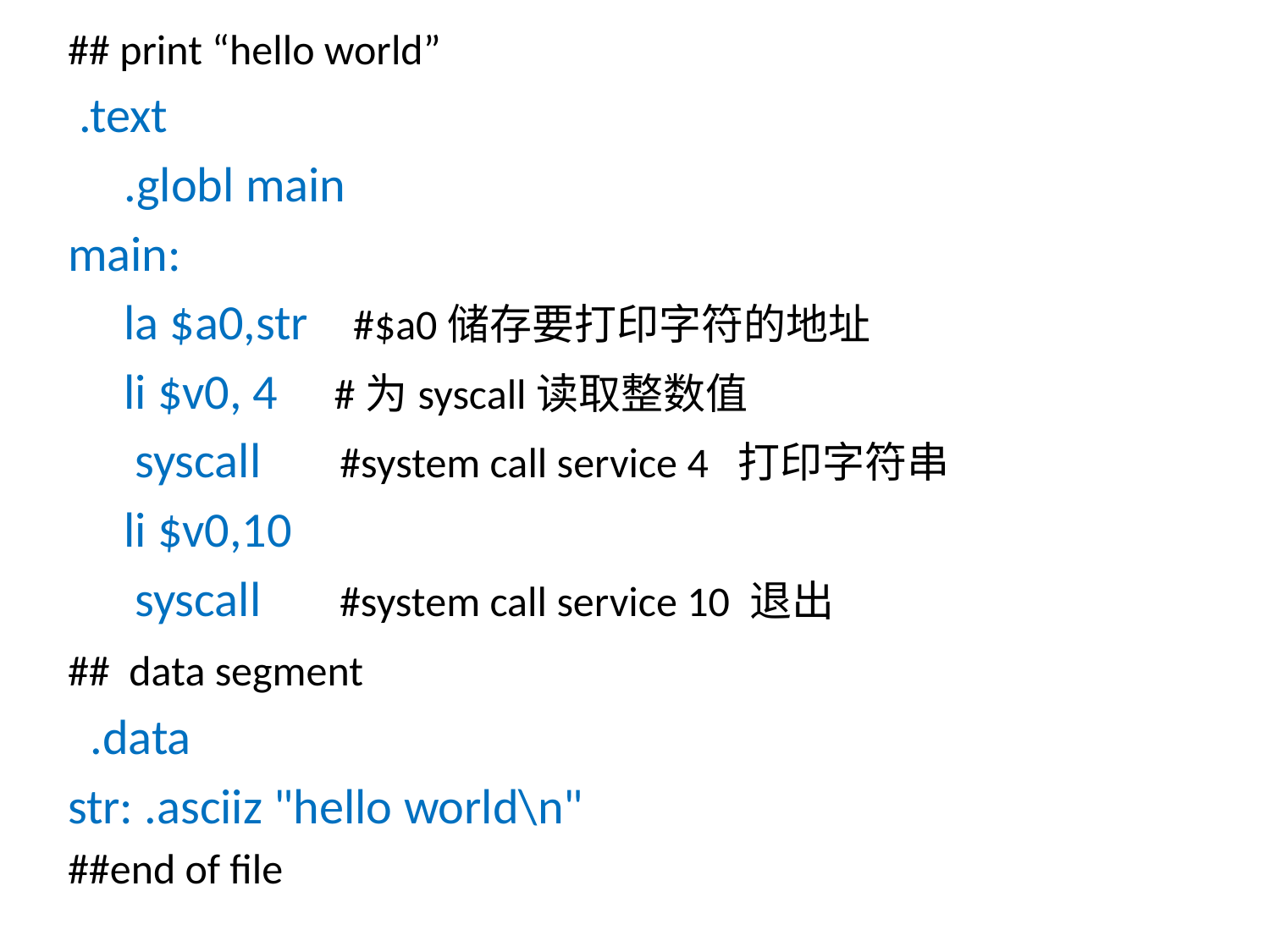

## print “hello world”
 .text
     .globl main
main:
     la $a0,str    #$a0储存要打印字符的地址
     li $v0, 4     #为syscall读取整数值
      syscall       #system call service 4  打印字符串
     li $v0,10
      syscall       #system call service 10 退出
##  data segment
  .data
str: .asciiz "hello world\n"
##end of file